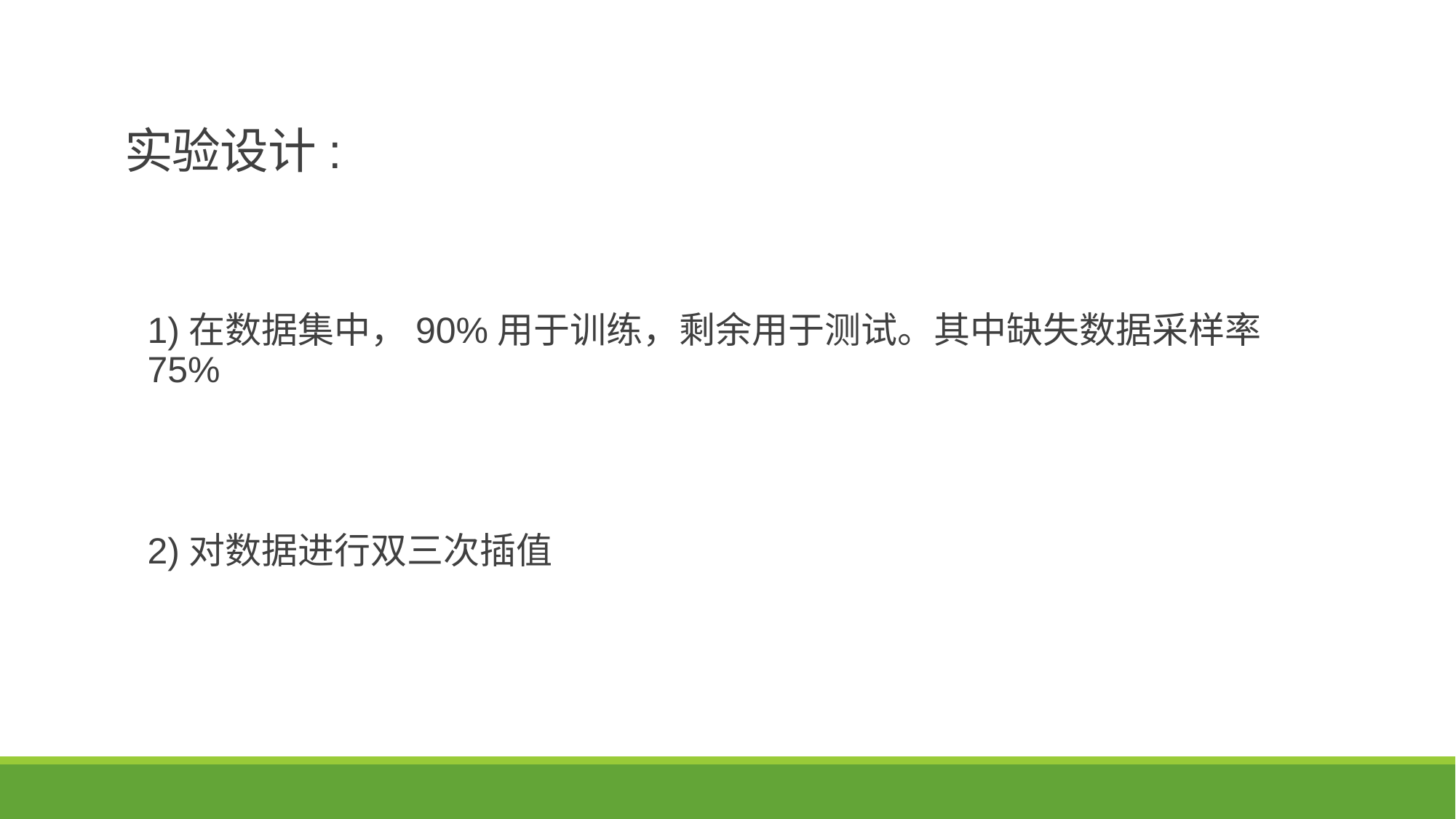

# 实验设计:
1)在数据集中，90%用于训练，剩余用于测试。其中缺失数据采样率75%

2)对数据进行双三次插值